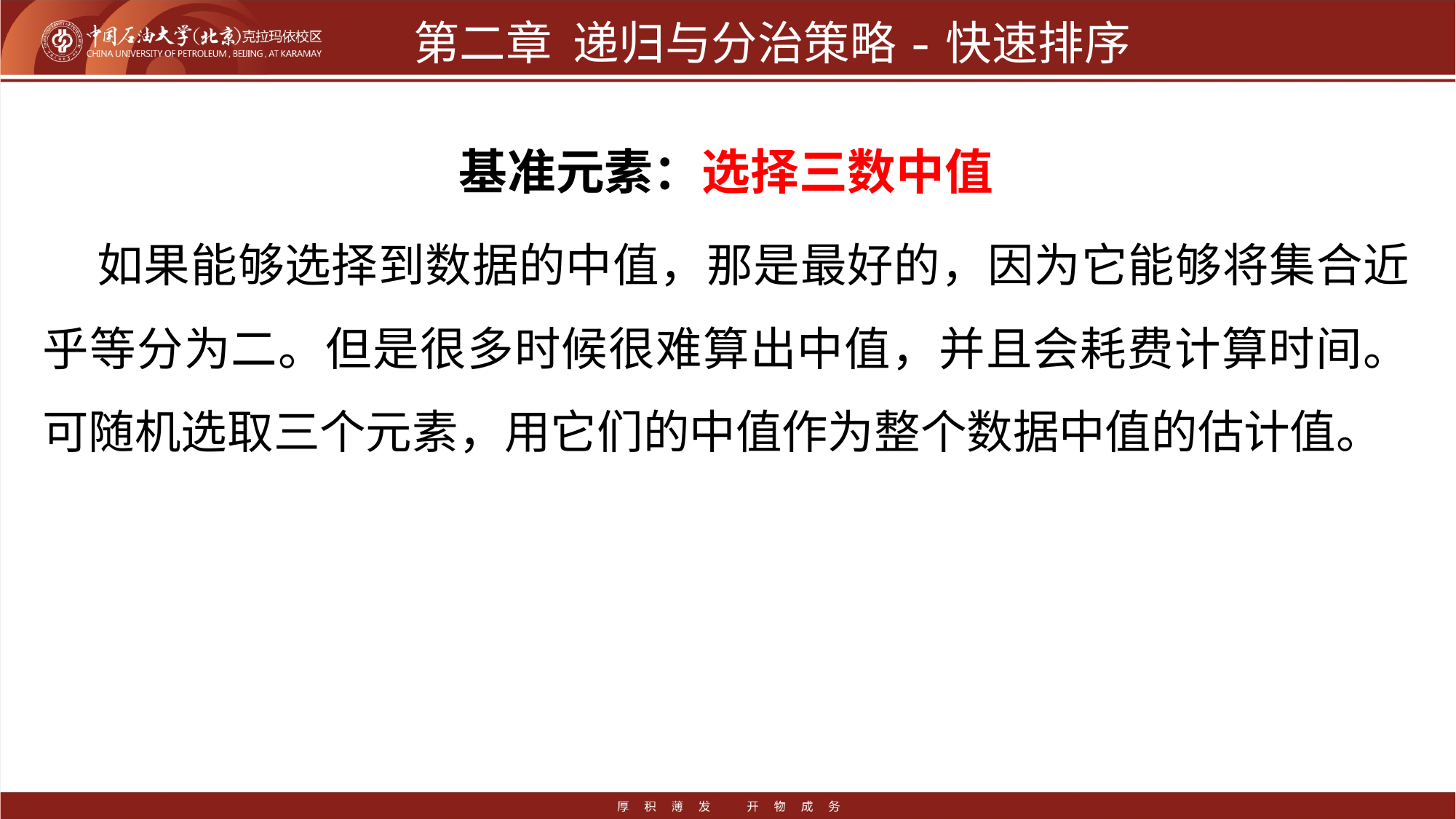

# 第二章  递归与分治策略-快速排序
基准元素：选择三数中值
如果能够选择到数据的中值，那是最好的，因为它能够将集合近乎等分为二。但是很多时候很难算出中值，并且会耗费计算时间。可随机选取三个元素，用它们的中值作为整个数据中值的估计值。